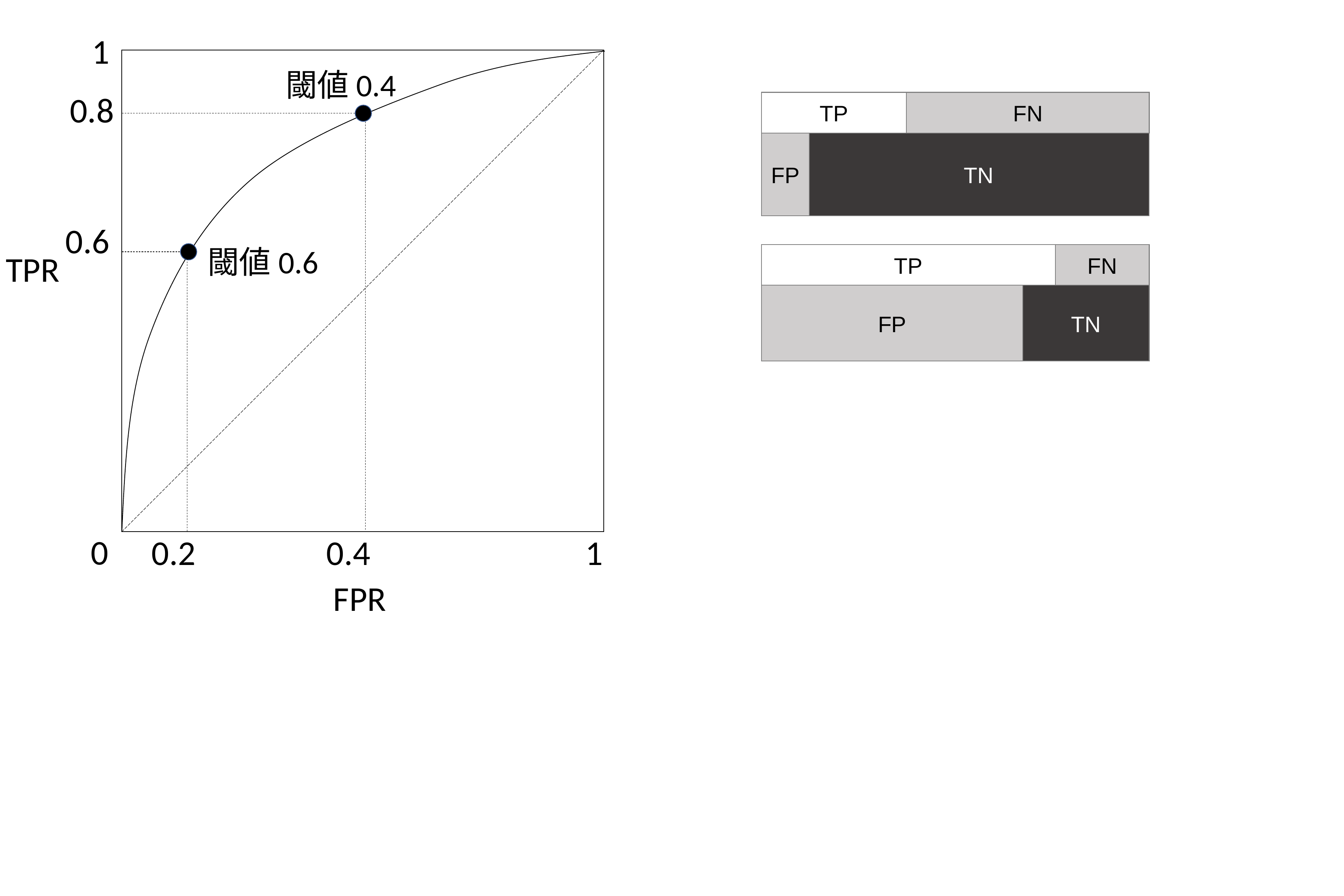

1

閾値0.4
0.8
TP
FN

FP
TN
0.6
閾値0.6

TPR
FN
TP
FP
TN
0
1
0.2
0.4
FPR